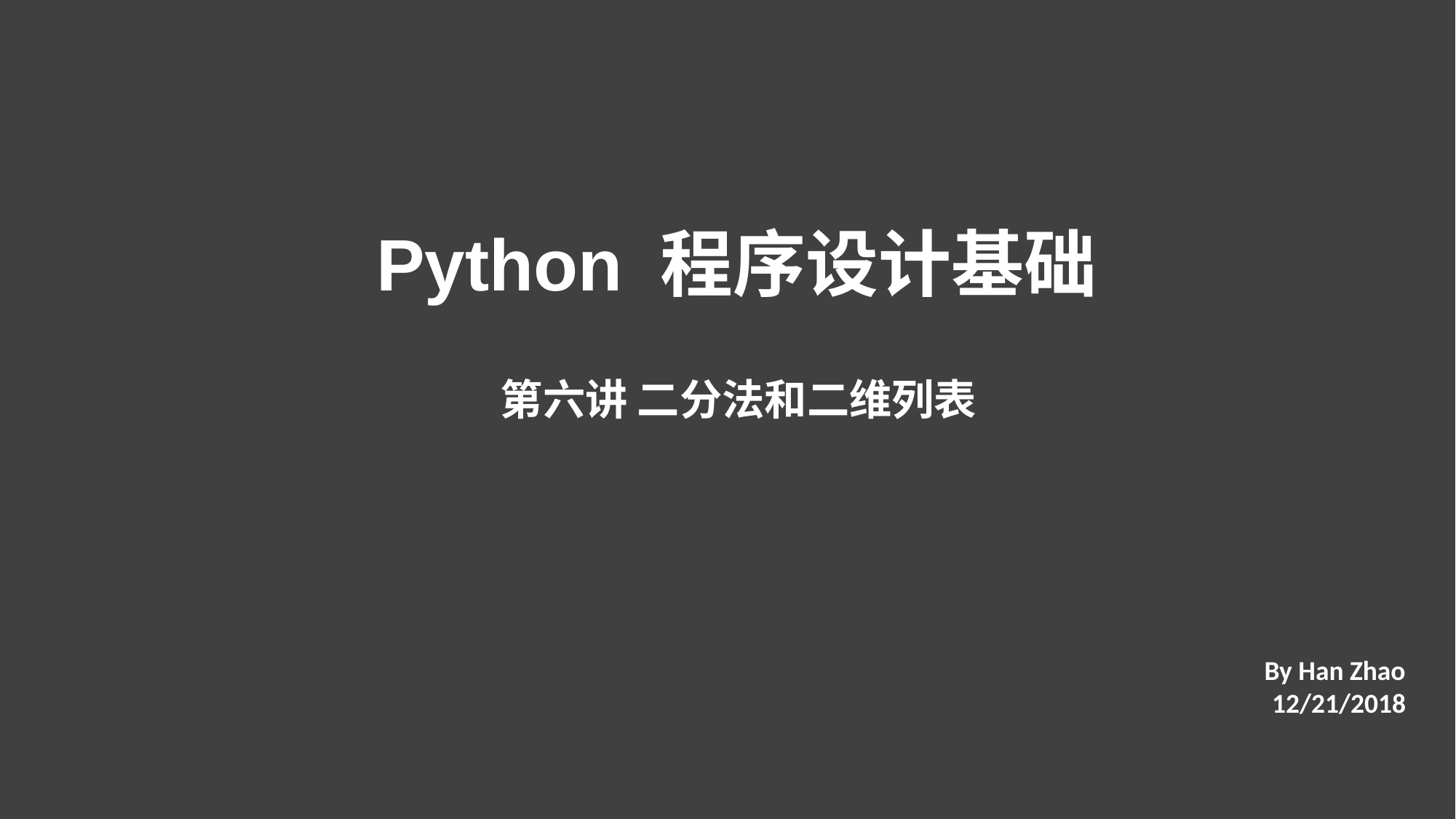

Python 程序设计基础
第六讲 二分法和二维列表
By Han Zhao
12/21/2018